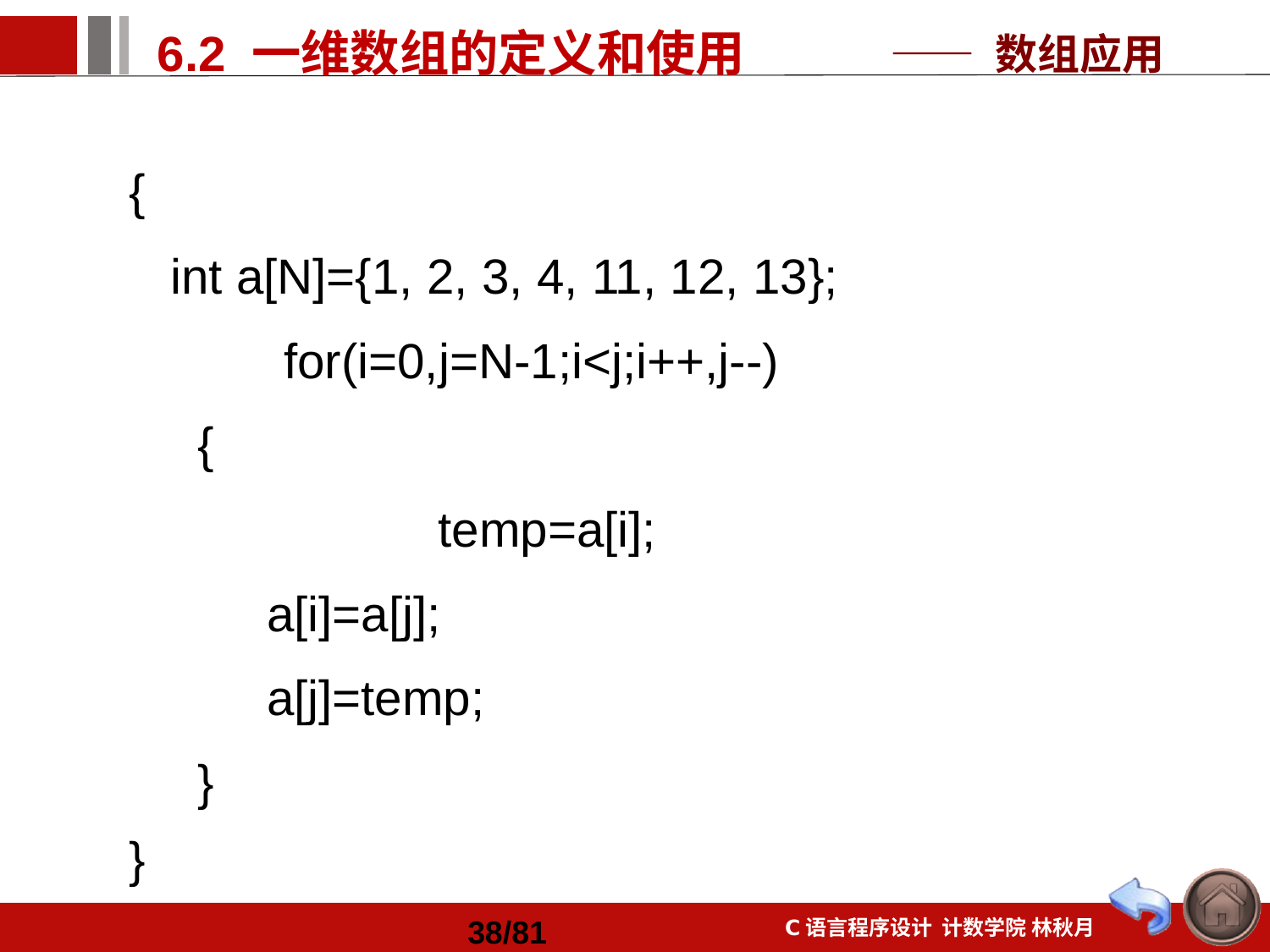

—— 数组应用
{
   int a[N]={1, 2, 3, 4, 11, 12, 13};
	  for(i=0,j=N-1;i<j;i++,j--)
     {
		    temp=a[i];
          a[i]=a[j];
          a[j]=temp;
     }
}